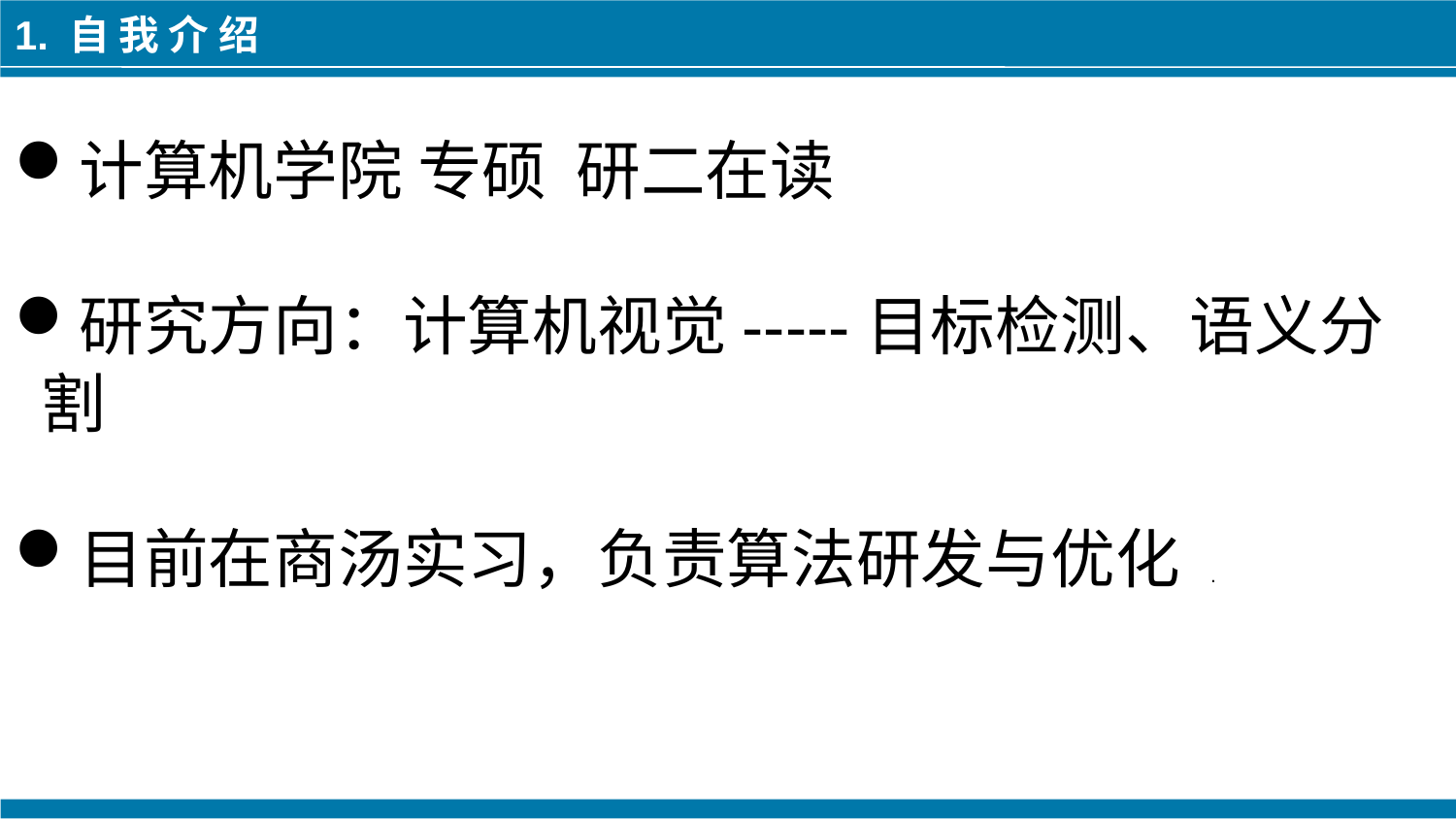

1. 自 我 介 绍

计算机学院 专硕  研二在读

研究方向：计算机视觉-----目标检测、语义分割

目前在商汤实习，负责算法研发与优化 .